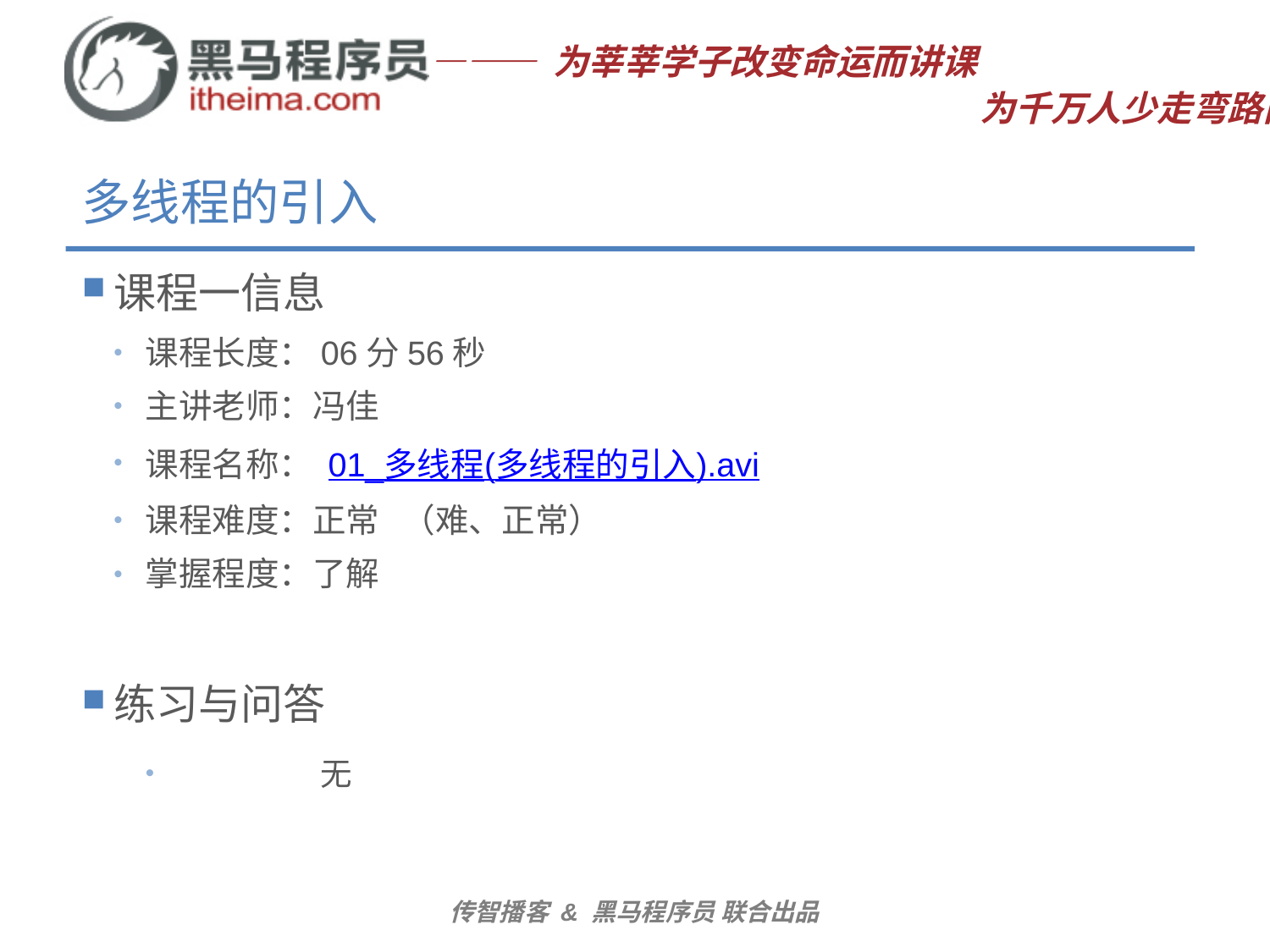

# 多线程的引入
课程一信息
课程长度：06分56秒
主讲老师：冯佳
课程名称： 01_多线程(多线程的引入).avi
课程难度：正常   （难、正常）
掌握程度：了解

练习与问答
	无